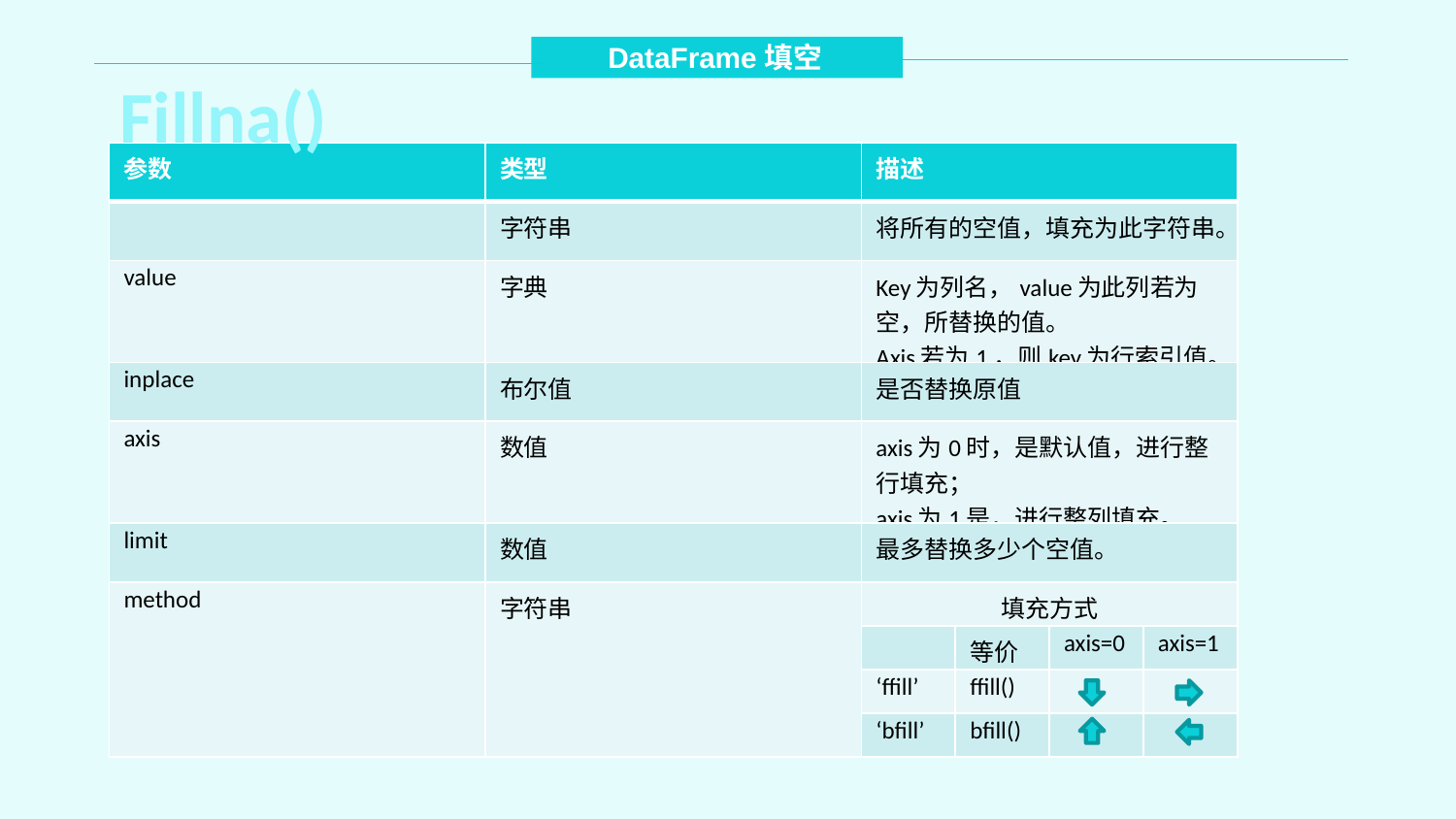

DataFrame填空

Fillna()
| 参数 | 类型 | 描述 |  |  |  |
| --- | --- | --- | --- | --- | --- |
|  | 字符串 | 将所有的空值，填充为此字符串。 |  |  |  |
| value | 字典 | Key为列名，value为此列若为空，所替换的值。 Axis若为1，则key为行索引值。 |  |  |  |
| inplace | 布尔值 | 是否替换原值 |  |  |  |
| axis | 数值 | axis为0时，是默认值，进行整行填充； axis为1是，进行整列填充。 |  |  |  |
| limit | 数值 | 最多替换多少个空值。 |  |  |  |
| method | 字符串 | 填充方式 |  |  |  |
|  |  |  | 等价 | axis=0 | axis=1 |
|  |  | ‘ffill’ | ffill() |  |  |
|  |  | ‘bfill’ | bfill() |  |  |